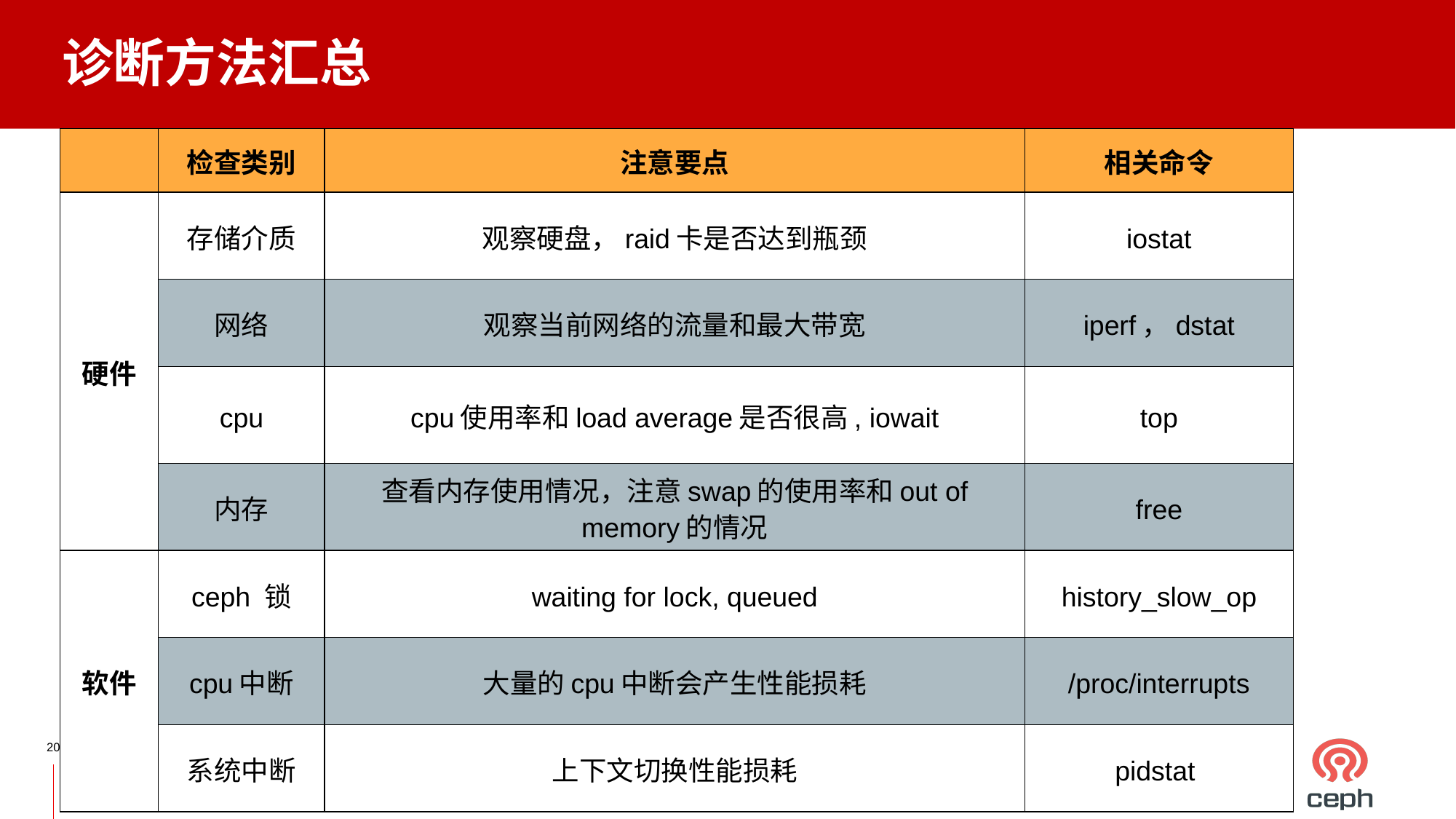

诊断方法汇总
|  | 检查类别 | 注意要点 | 相关命令 |
| --- | --- | --- | --- |
| 硬件 | 存储介质 | 观察硬盘，raid卡是否达到瓶颈 | iostat |
|  | 网络 | 观察当前网络的流量和最大带宽 | iperf，dstat |
|  | cpu | cpu使用率和load average是否很高, iowait | top |
|  | 内存 | 查看内存使用情况，注意swap的使用率和out of memory的情况 | free |
| 软件 | ceph 锁 | waiting for lock, queued | history\_slow\_op |
|  | cpu中断 | 大量的cpu中断会产生性能损耗 | /proc/interrupts |
|  | 系统中断 | 上下文切换性能损耗 | pidstat |
20